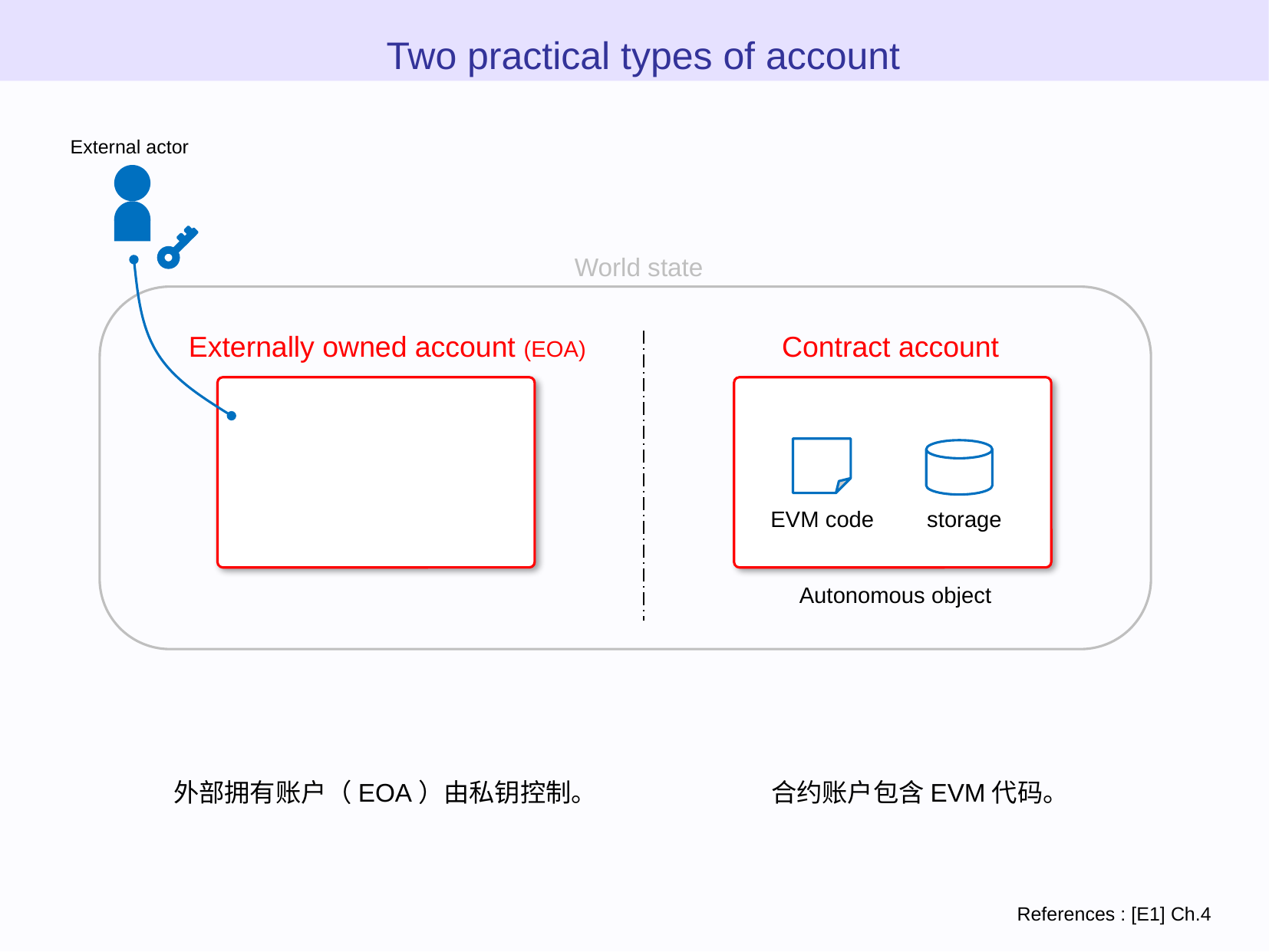

Two practical types of account
External actor

World state

Externally owned account (EOA)
Contract account

EVM code
storage
Autonomous object
外部拥有账户（EOA）由私钥控制。
合约账户包含EVM代码。
References : [E1] Ch.4